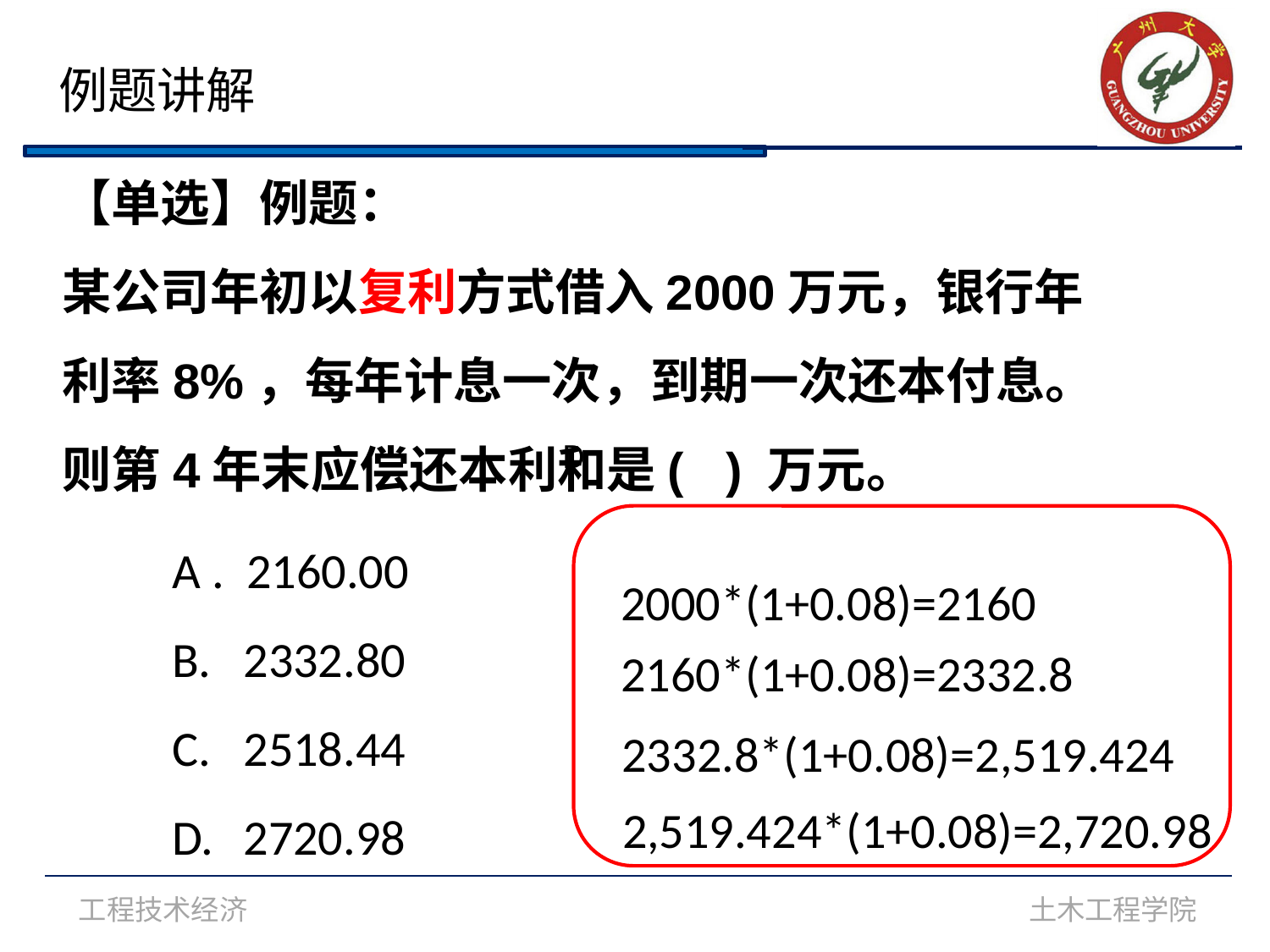

例题讲解
【单选】例题：
某公司年初以复利方式借入2000万元，银行年利率8%，每年计息一次，到期一次还本付息。则第4年末应偿还本利和是(   ) 万元。
D
A .  2160.00
2332.80
2518.44
2720.98

2000*(1+0.08)=2160
2160*(1+0.08)=2332.8
2332.8*(1+0.08)=2,519.424
2,519.424*(1+0.08)=2,720.98